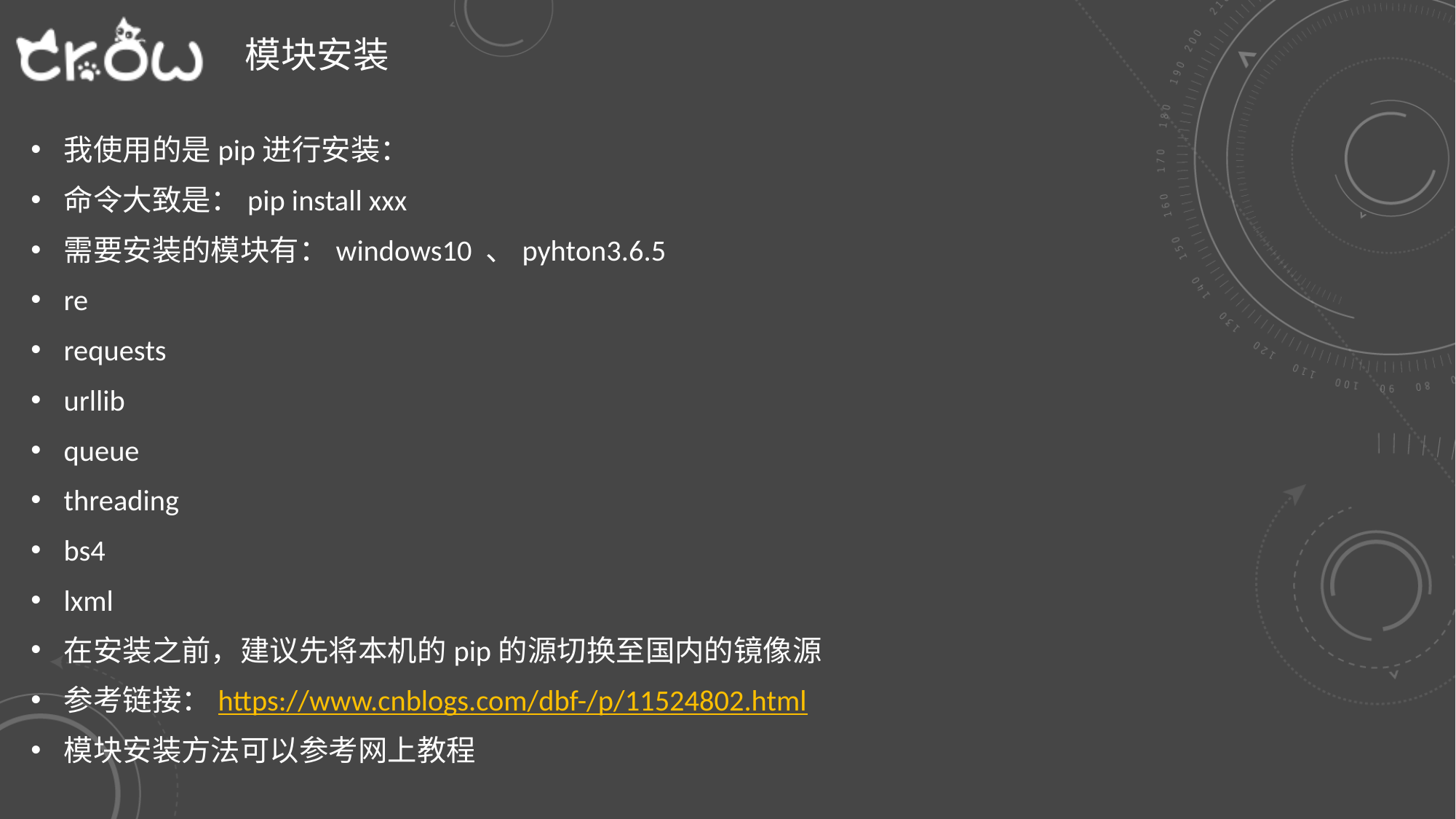

# 模块安装
我使用的是pip进行安装：
命令大致是：pip install xxx
需要安装的模块有：windows10 、pyhton3.6.5
re
requests
urllib
queue
threading
bs4
lxml
在安装之前，建议先将本机的pip的源切换至国内的镜像源
参考链接：https://www.cnblogs.com/dbf-/p/11524802.html
模块安装方法可以参考网上教程